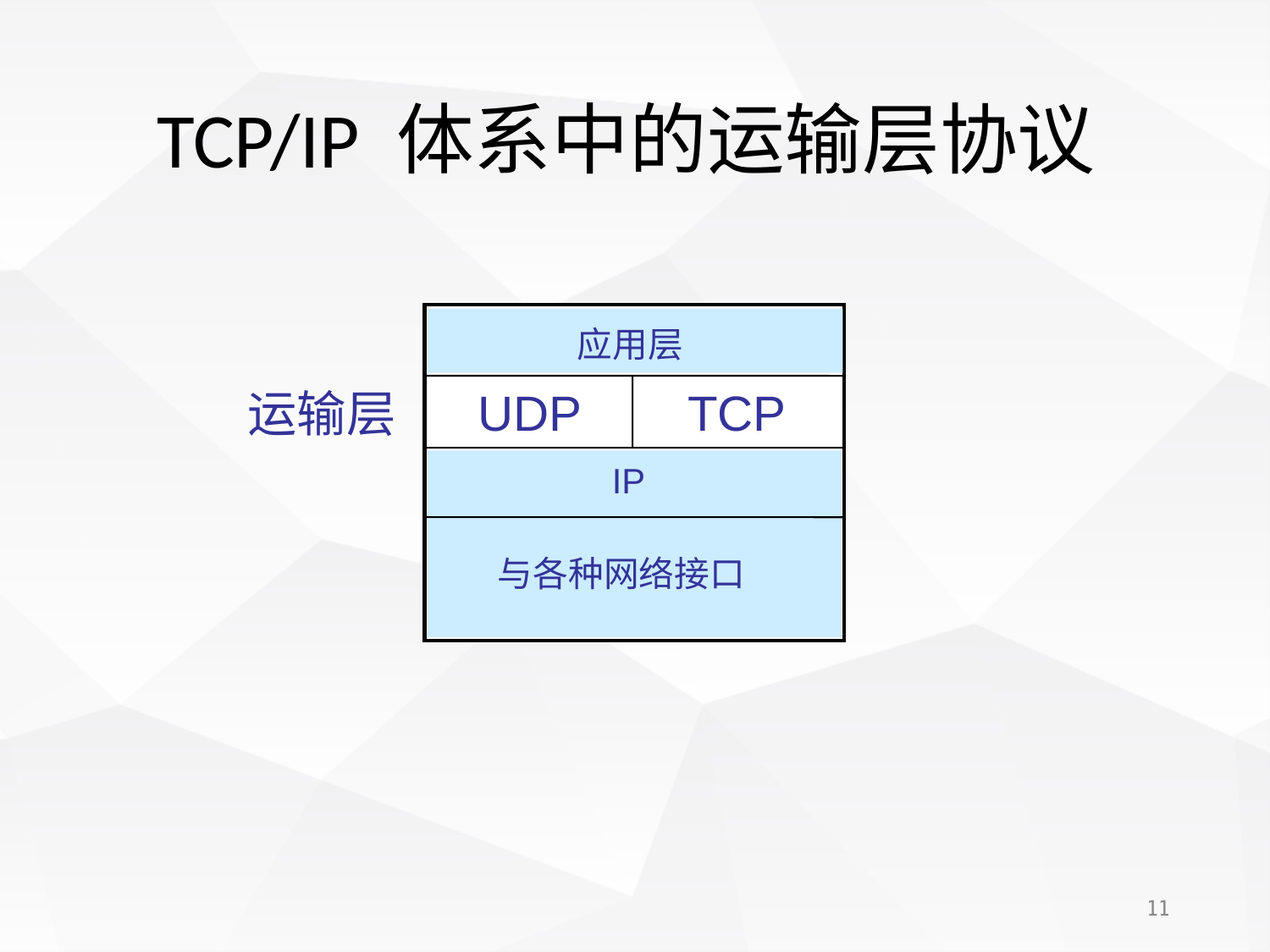

# TCP/IP 体系中的运输层协议

应用层

运输层
UDP
TCP

IP

与各种网络接口
11